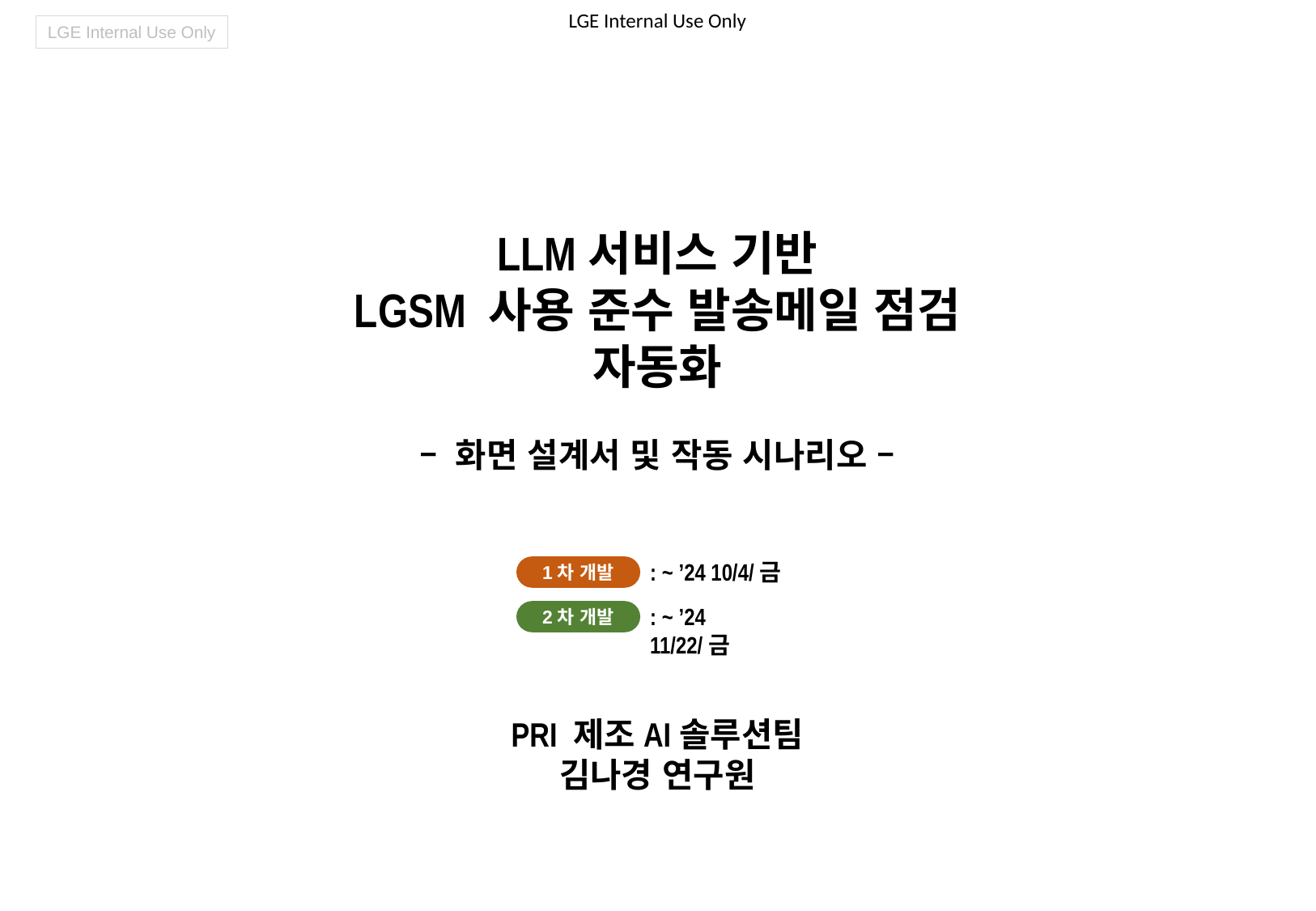

LLM서비스 기반
LGSM 사용 준수 발송메일 점검 자동화
– 화면 설계서 및 작동 시나리오 –
: ~ ’24 10/4/금
1차 개발
: ~ ’24 11/22/금
2차 개발
PRI 제조AI솔루션팀
김나경 연구원